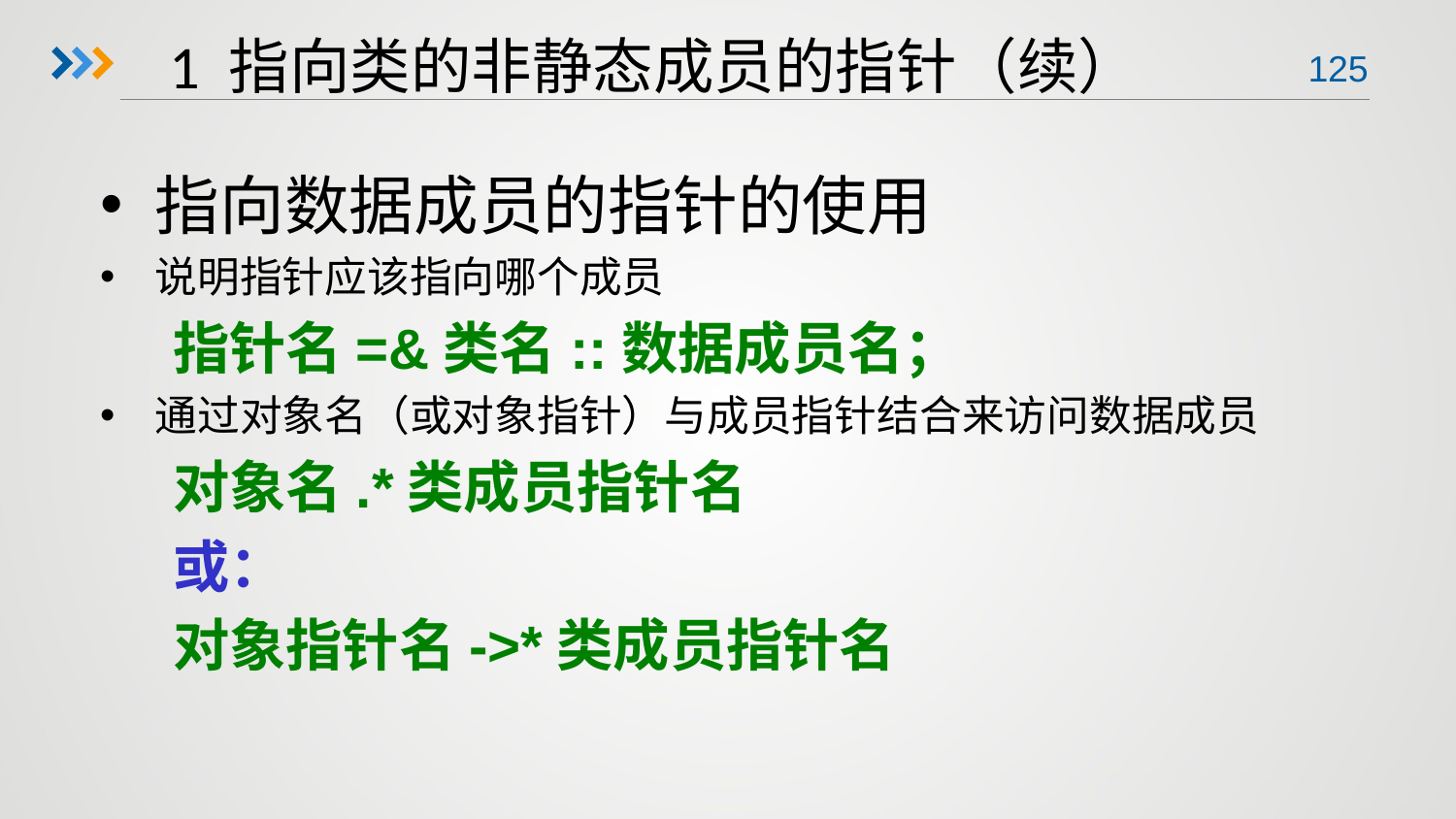

1 指向类的非静态成员的指针（续）
指向数据成员的指针的使用
说明指针应该指向哪个成员
指针名=&类名::数据成员名；
通过对象名（或对象指针）与成员指针结合来访问数据成员
对象名.*类成员指针名
或：
对象指针名->*类成员指针名